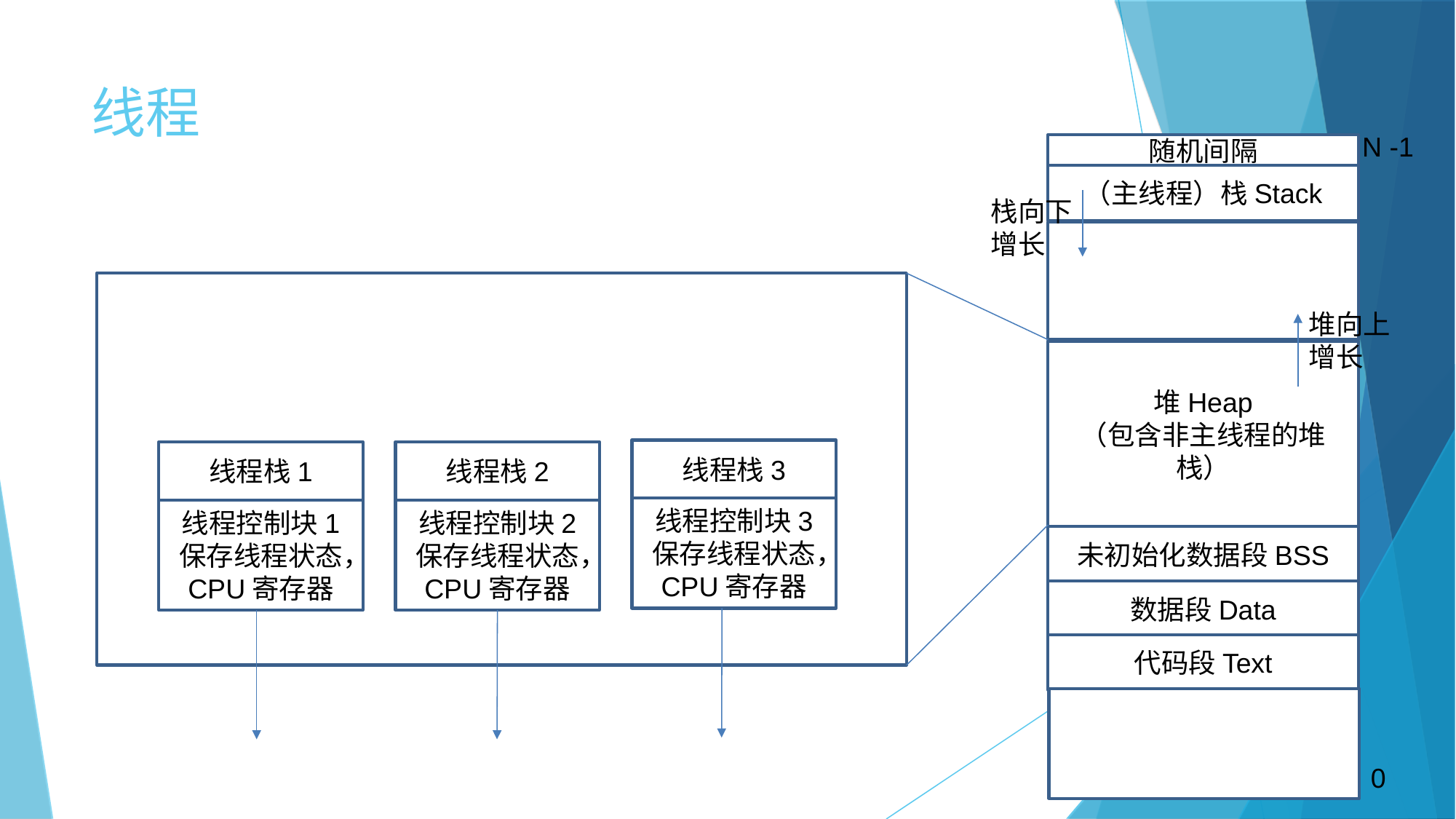

线程
N -1
随机间隔
（主线程）栈Stack
栈向下增长

堆向上增长
堆Heap
（包含非主线程的堆栈）
线程栈3
线程栈1
线程栈2
线程控制块3
保存线程状态，
CPU寄存器
线程控制块1
保存线程状态，
CPU寄存器
线程控制块2
保存线程状态，
CPU寄存器
未初始化数据段BSS
数据段Data
代码段Text

0